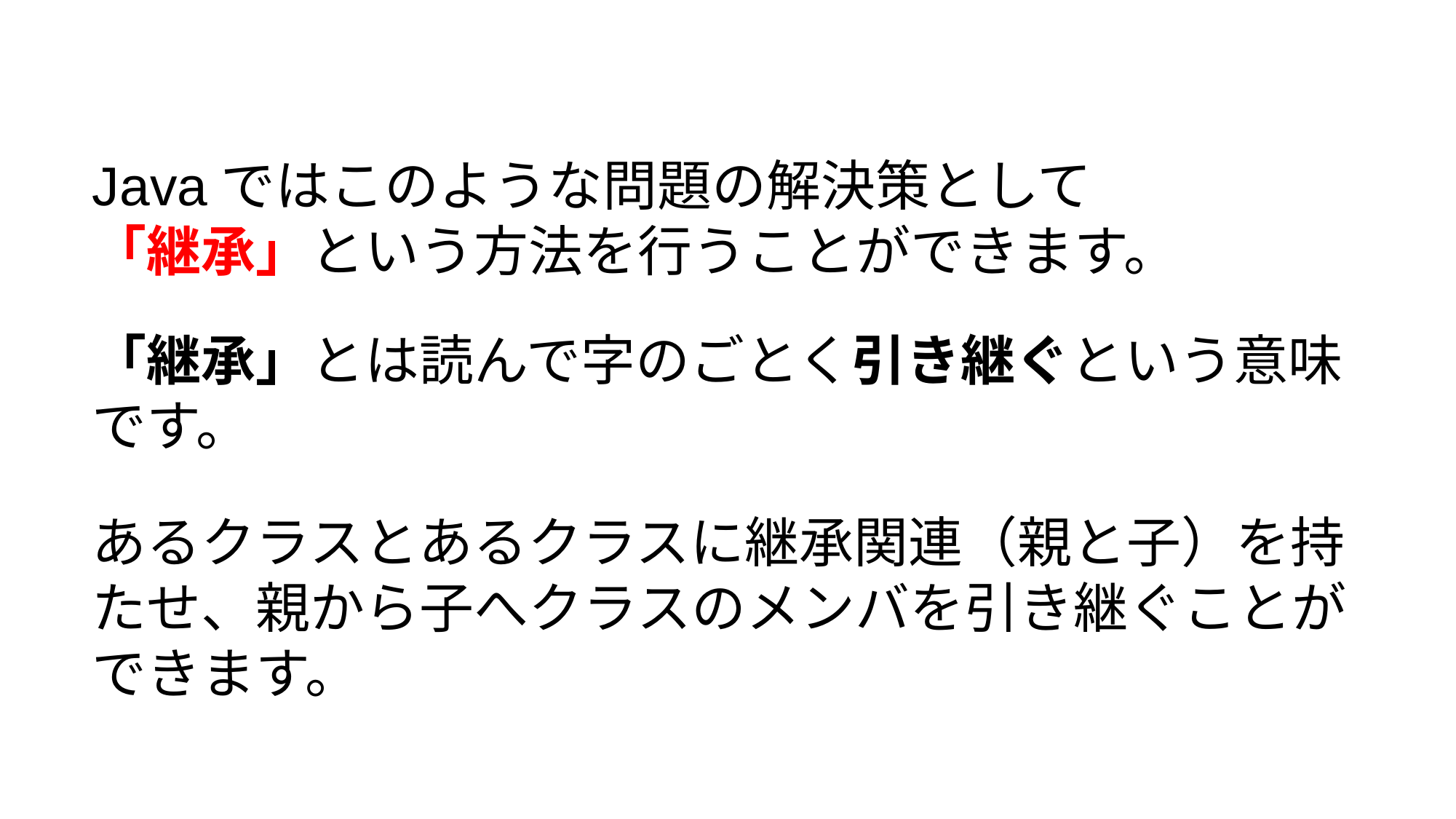

Javaではこのような問題の解決策として
「継承」という方法を行うことができます。
「継承」とは読んで字のごとく引き継ぐという意味です。
あるクラスとあるクラスに継承関連（親と子）を持たせ、親から子へクラスのメンバを引き継ぐことができます。